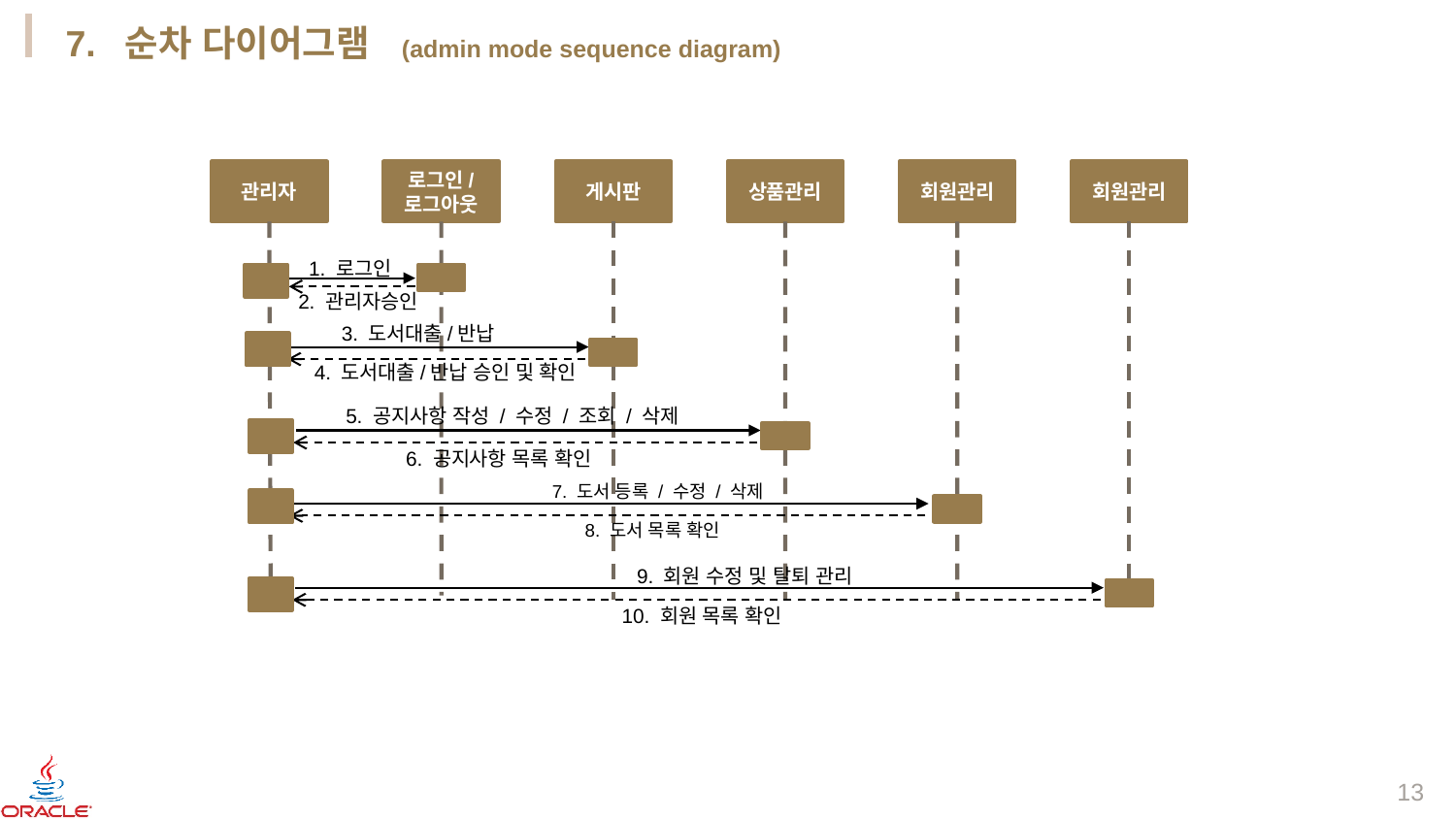

7.  순차 다이어그램
(admin mode sequence diagram)
관리자
로그인/
로그아웃
게시판
상품관리
회원관리
회원관리
1. 로그인

2. 관리자승인
3. 도서대출/반납

4. 도서대출/반납 승인 및 확인
5. 공지사항 작성 / 수정 / 조회 / 삭제

6. 공지사항 목록 확인
7. 도서 등록 / 수정 / 삭제

8. 도서 목록 확인
9. 회원 수정 및 탈퇴 관리

10. 회원 목록 확인

13